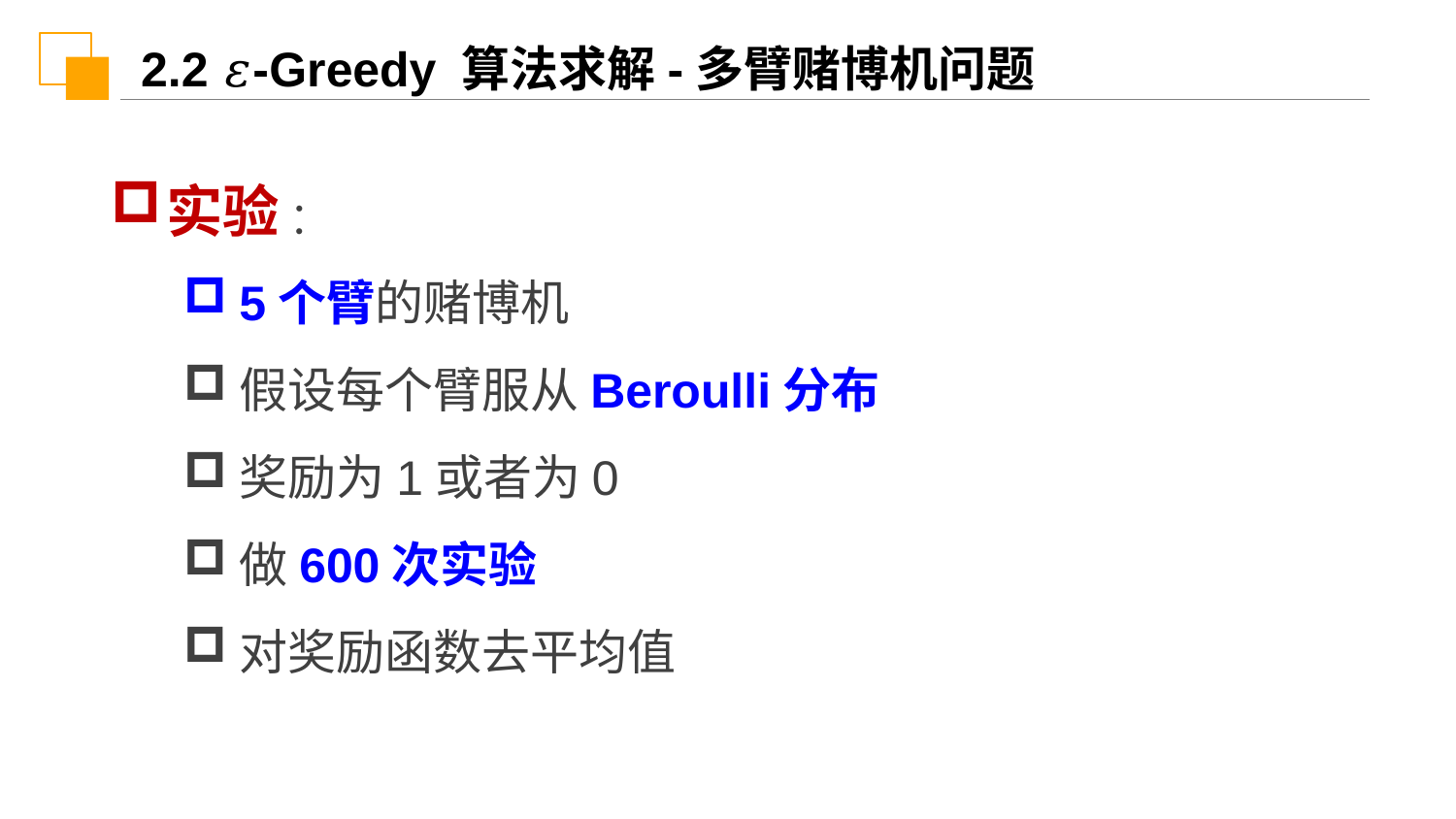

2.2 𝜀-Greedy 算法求解-多臂赌博机问题
实验:
5个臂的赌博机
假设每个臂服从Beroulli分布
奖励为1或者为0
做600次实验
对奖励函数去平均值